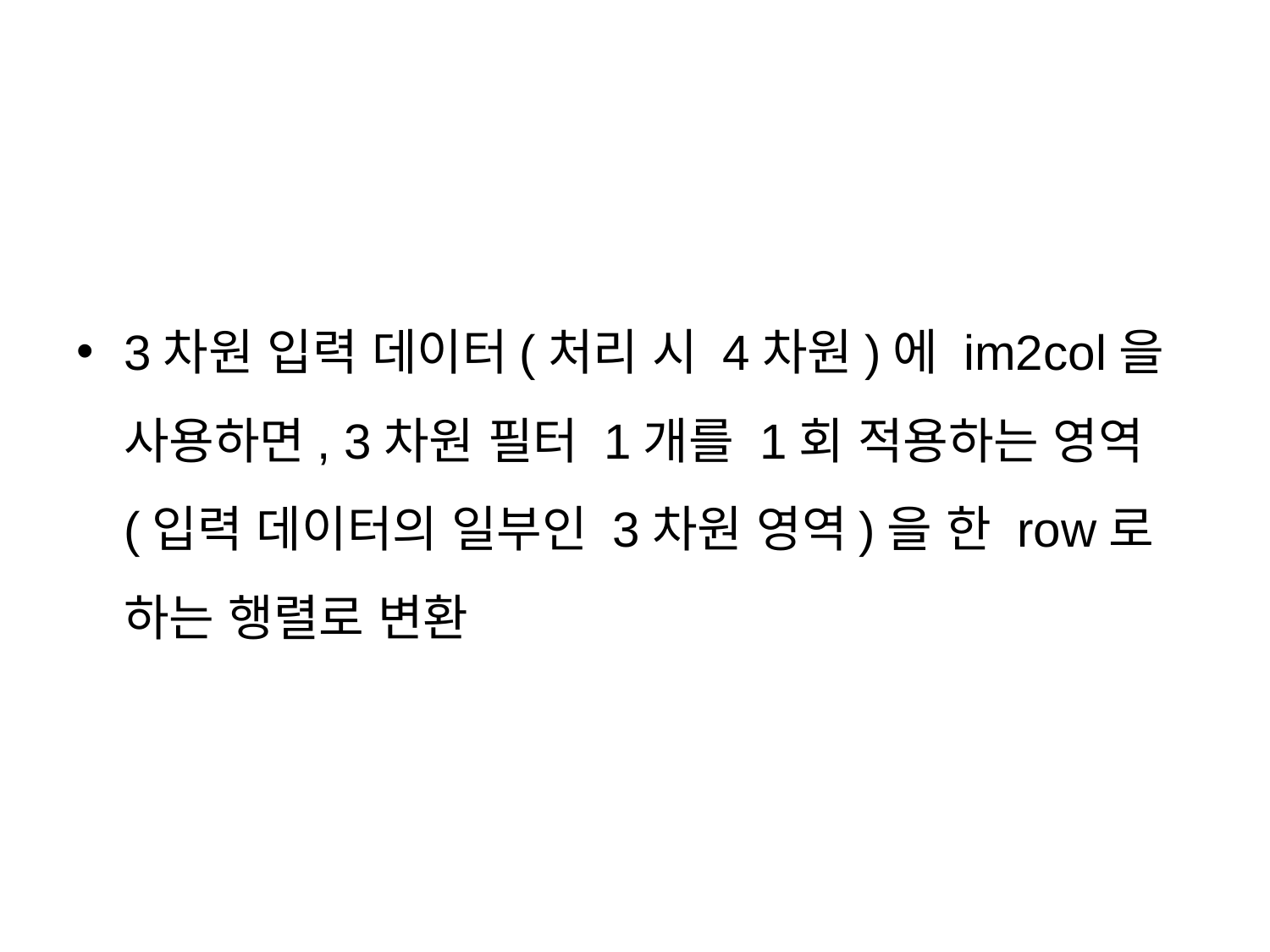

3차원 입력 데이터(처리 시 4차원)에 im2col을 사용하면, 3차원 필터 1개를 1회 적용하는 영역(입력 데이터의 일부인 3차원 영역)을 한 row로 하는 행렬로 변환